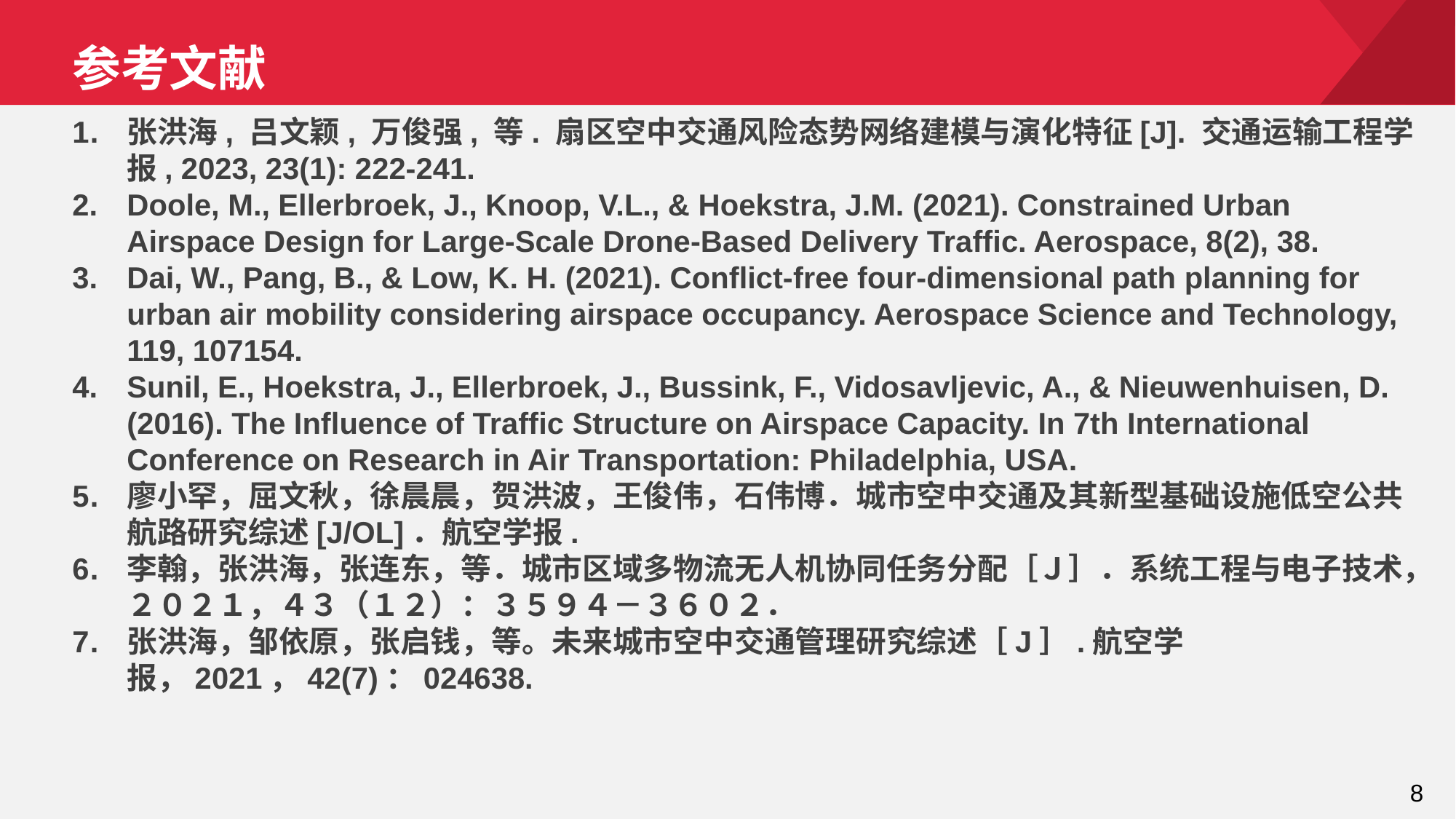

参考文献
张洪海, 吕文颖, 万俊强, 等. 扇区空中交通风险态势网络建模与演化特征[J]. 交通运输工程学报, 2023, 23(1): 222-241.
Doole, M., Ellerbroek, J., Knoop, V.L., & Hoekstra, J.M. (2021). Constrained Urban Airspace Design for Large-Scale Drone-Based Delivery Traffic. Aerospace, 8(2), 38.
Dai, W., Pang, B., & Low, K. H. (2021). Conflict-free four-dimensional path planning for urban air mobility considering airspace occupancy. Aerospace Science and Technology, 119, 107154.
Sunil, E., Hoekstra, J., Ellerbroek, J., Bussink, F., Vidosavljevic, A., & Nieuwenhuisen, D. (2016). The Influence of Traffic Structure on Airspace Capacity. In 7th International Conference on Research in Air Transportation: Philadelphia, USA.
廖小罕，屈文秋，徐晨晨，贺洪波，王俊伟，石伟博．城市空中交通及其新型基础设施低空公共航路研究综述[J/OL]．航空学报.
李翰，张洪海，张连东，等．城市区域多物流无人机协同任务分配［Ｊ］．系统工程与电子技术，２０２１，４３（１２）：３５９４－３６０２．
张洪海，邹依原，张启钱，等。未来城市空中交通管理研究综述［J］.航空学报，2021，42(7)：024638.
8